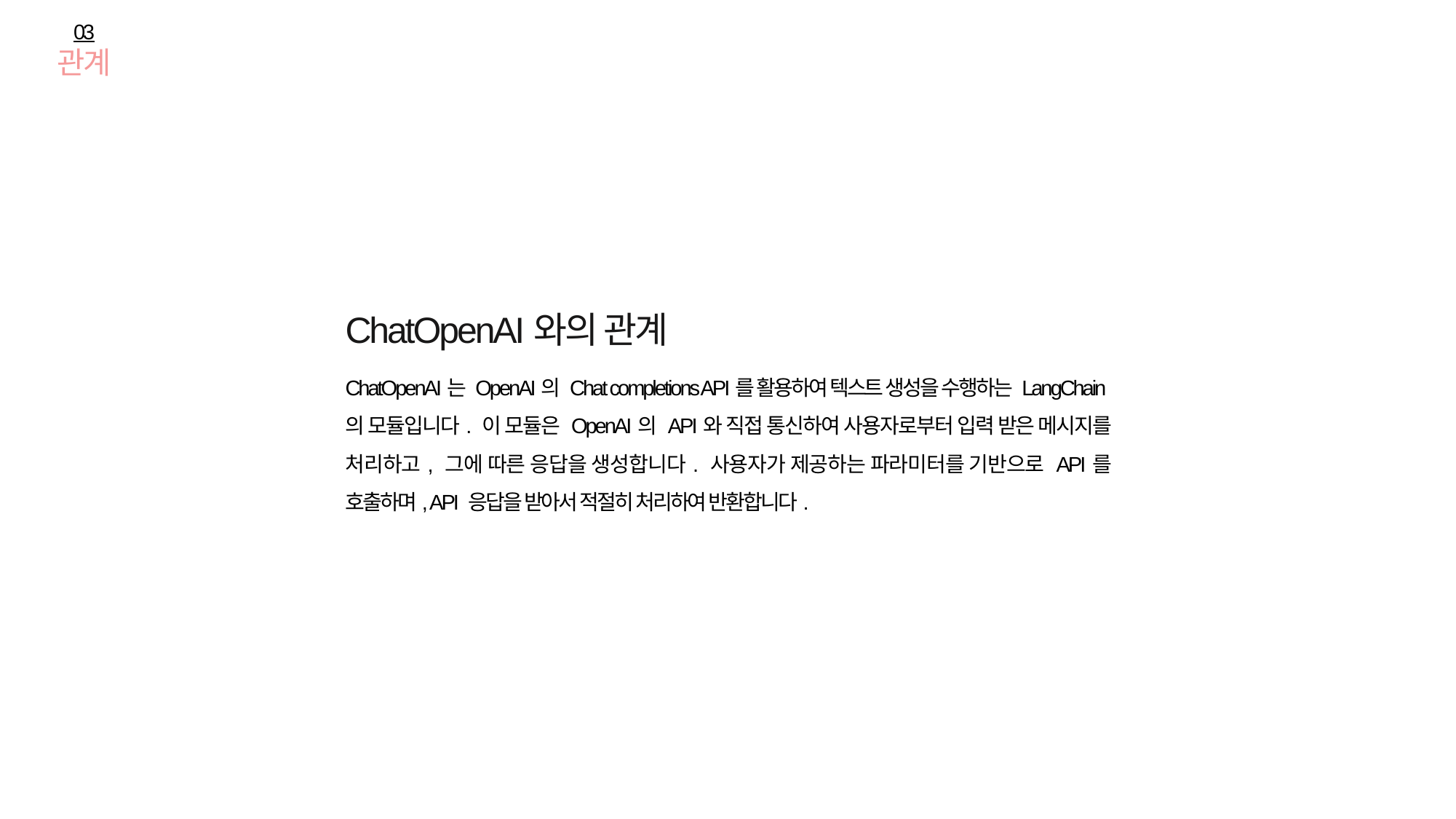

03
관계
ChatOpenAI와의 관계
ChatOpenAI는 OpenAI의 Chat completions API를 활용하여 텍스트 생성을 수행하는 LangChain의 모듈입니다. 이 모듈은 OpenAI의 API와 직접 통신하여 사용자로부터 입력 받은 메시지를 처리하고, 그에 따른 응답을 생성합니다. 사용자가 제공하는 파라미터를 기반으로 API를 호출하며, API 응답을 받아서 적절히 처리하여 반환합니다.